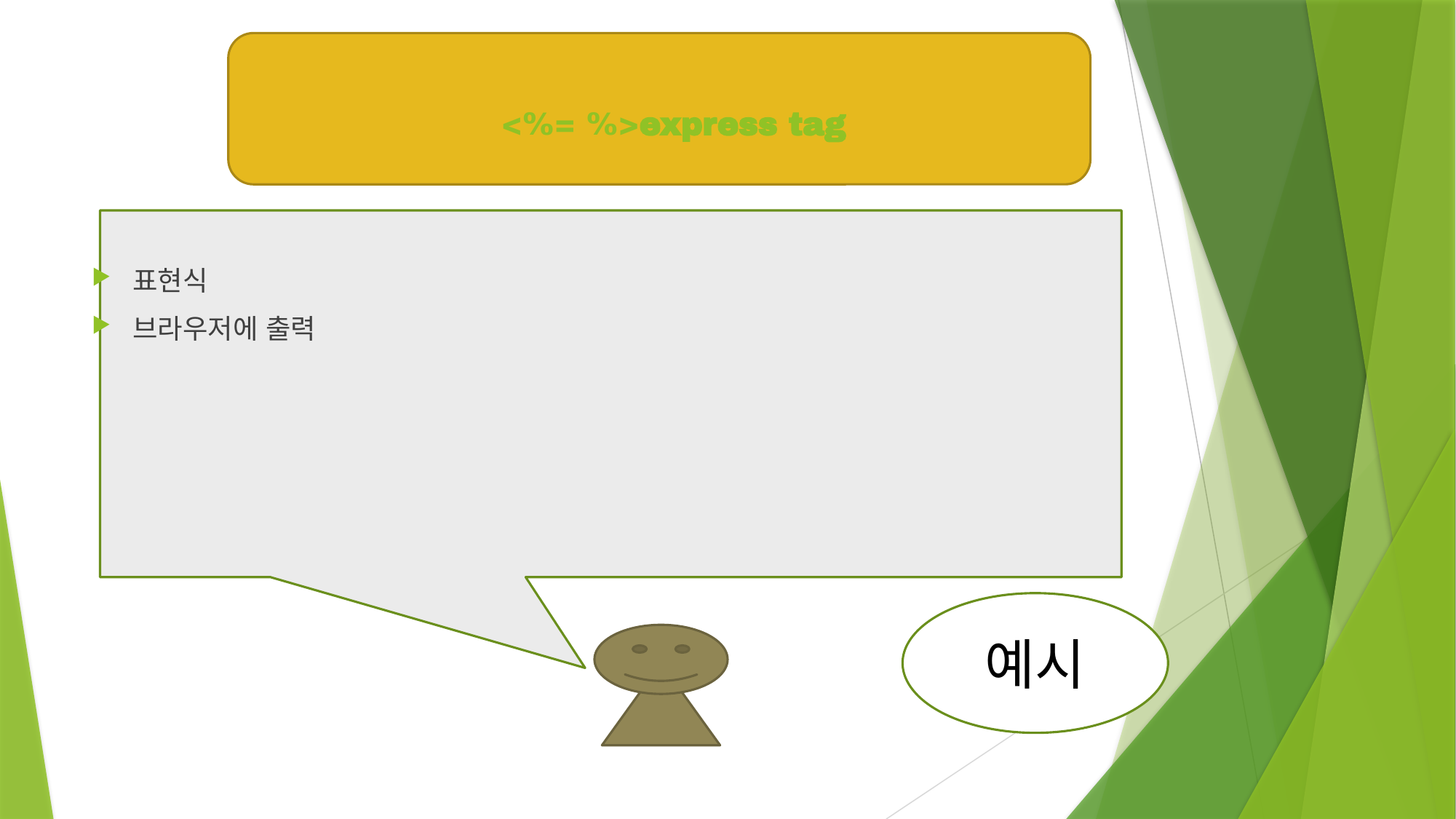

# <%= %>express tag

표현식
브라우저에 출력
예시